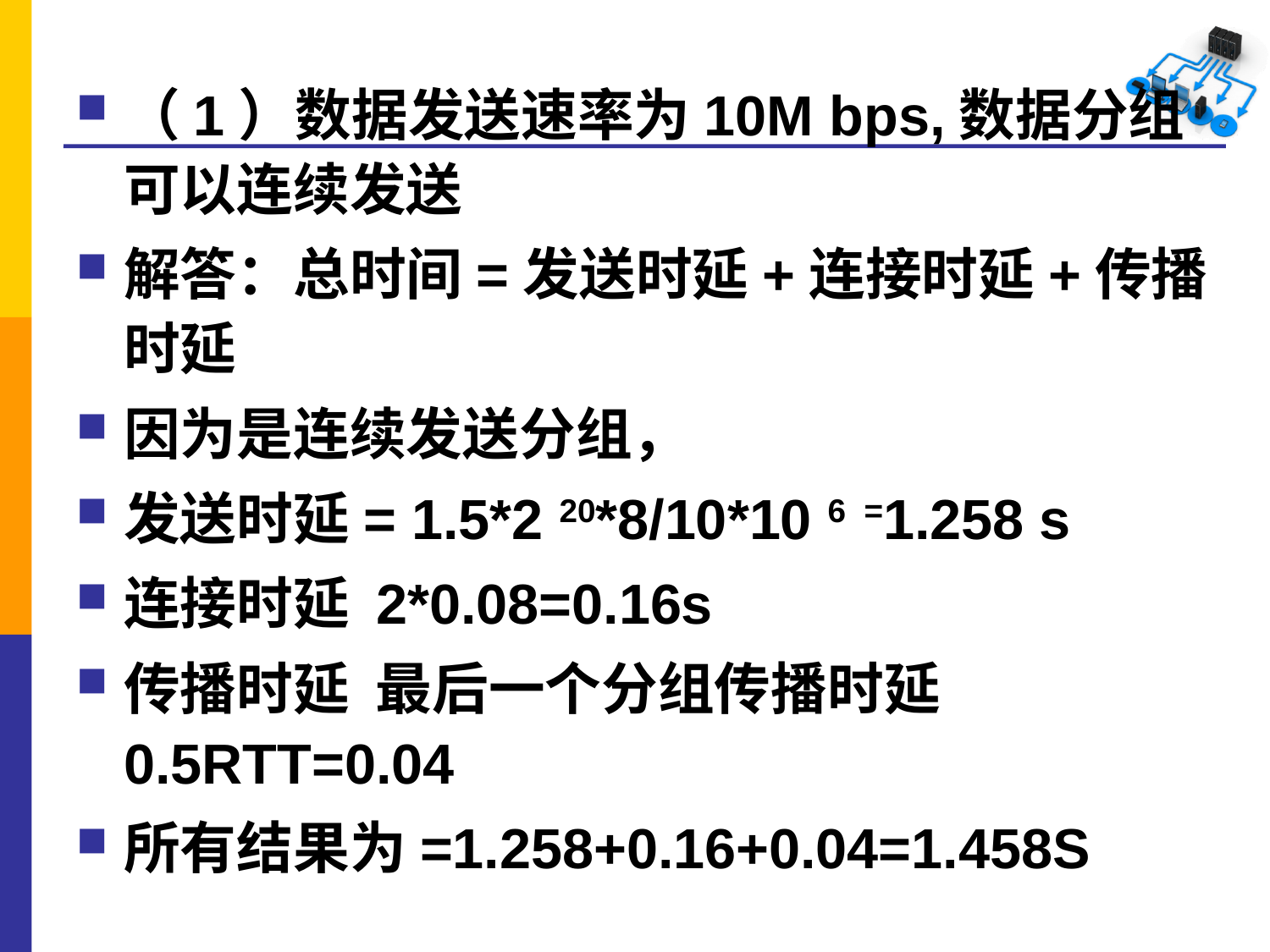

#
（1）数据发送速率为10M bps,数据分组可以连续发送
解答：总时间=发送时延+连接时延+传播时延
因为是连续发送分组，
发送时延= 1.5*2 20*8/10*10 6  =1.258 s
连接时延 2*0.08=0.16s
传播时延  最后一个分组传播时延 0.5RTT=0.04
所有结果为=1.258+0.16+0.04=1.458S